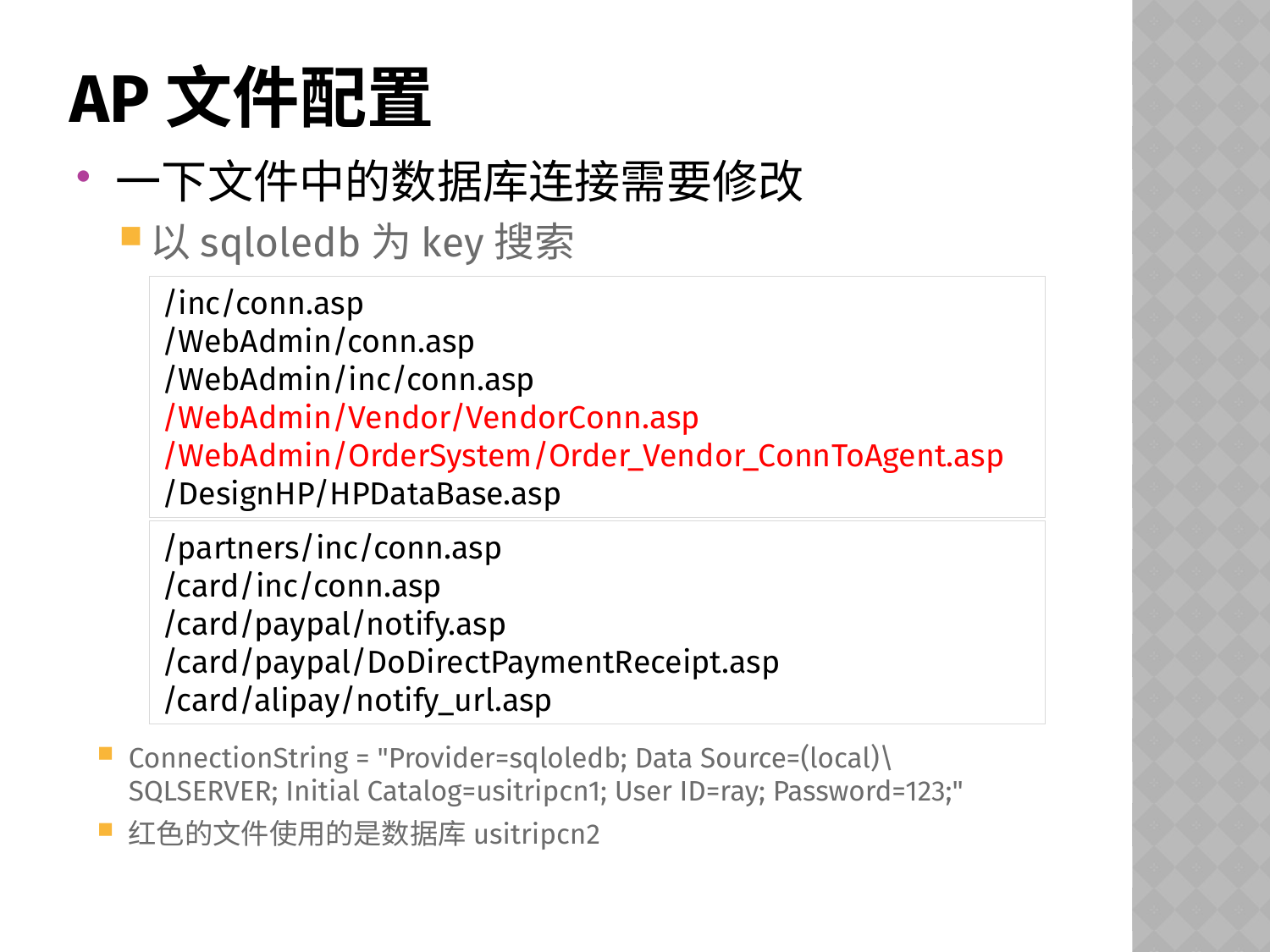

# AP文件配置
一下文件中的数据库连接需要修改
以sqloledb为key搜索
/inc/conn.asp
/WebAdmin/conn.asp
/WebAdmin/inc/conn.asp
/WebAdmin/Vendor/VendorConn.asp
/WebAdmin/OrderSystem/Order_Vendor_ConnToAgent.asp
/DesignHP/HPDataBase.asp
/partners/inc/conn.asp
/card/inc/conn.asp
/card/paypal/notify.asp
/card/paypal/DoDirectPaymentReceipt.asp
/card/alipay/notify_url.asp
ConnectionString = "Provider=sqloledb; Data Source=(local)\SQLSERVER; Initial Catalog=usitripcn1; User ID=ray; Password=123;"
红色的文件使用的是数据库usitripcn2